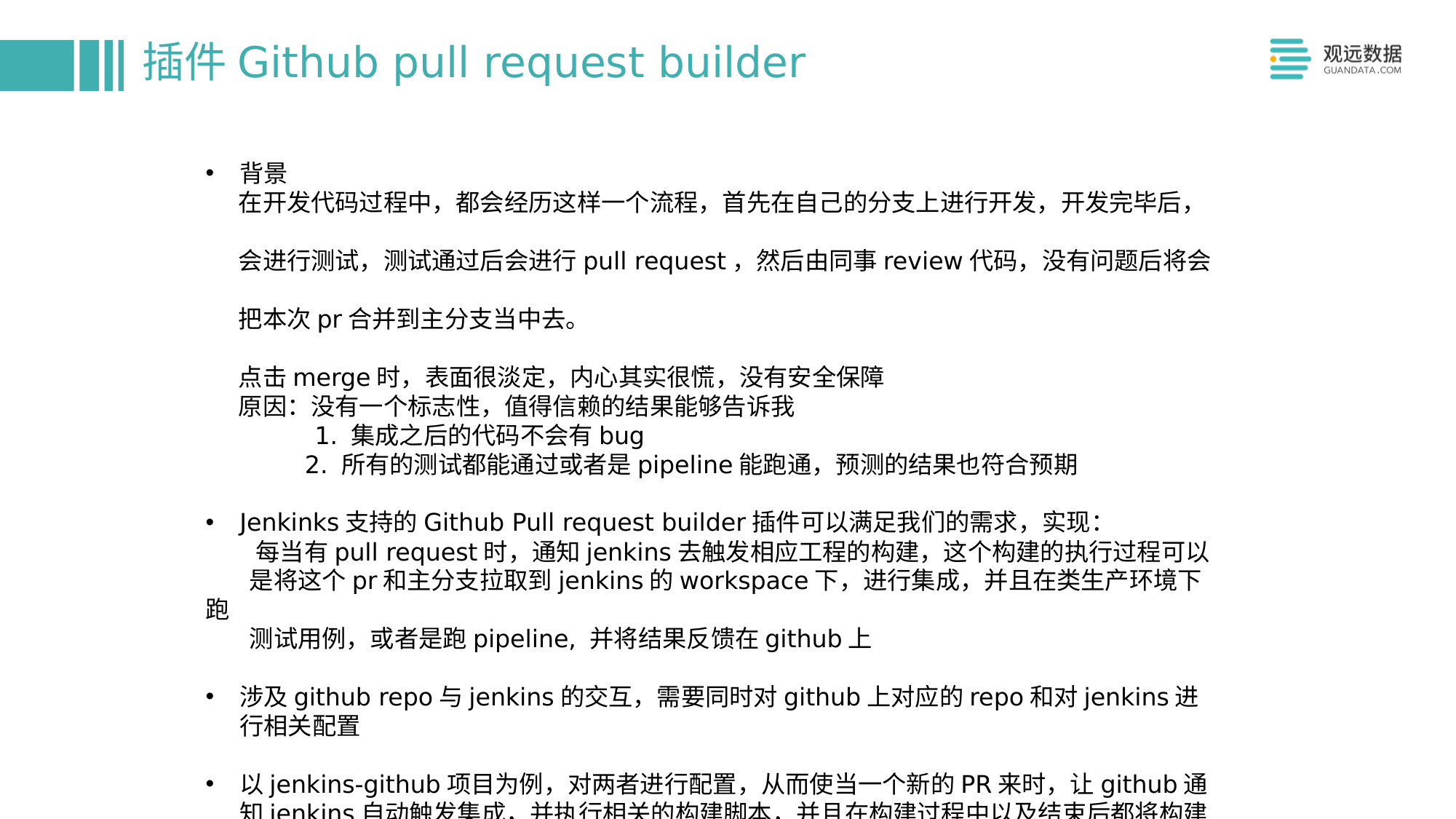

# 插件Github pull request builder

背景
     在开发代码过程中，都会经历这样一个流程，首先在自己的分支上进行开发，开发完毕后，
     会进行测试，测试通过后会进行pull request，然后由同事review代码，没有问题后将会
     把本次pr合并到主分支当中去。

     点击merge时，表面很淡定，内心其实很慌，没有安全保障
     原因：没有一个标志性，值得信赖的结果能够告诉我
	1. 集成之后的代码不会有bug
             2. 所有的测试都能通过或者是pipeline能跑通，预测的结果也符合预期
Jenkinks支持的Github Pull request builder插件可以满足我们的需求，实现：
   每当有pull request时，通知jenkins去触发相应工程的构建，这个构建的执行过程可以
       是将这个pr和主分支拉取到jenkins的workspace下，进行集成，并且在类生产环境下跑
       测试用例，或者是跑pipeline, 并将结果反馈在github上

涉及github repo与jenkins的交互，需要同时对github上对应的repo和对jenkins进行相关配置

以jenkins-github项目为例，对两者进行配置，从而使当一个新的PR来时，让github通知jenkins自动触发集成，并执行相关的构建脚本，并且在构建过程中以及结束后都将构建结果及时反馈到github上。